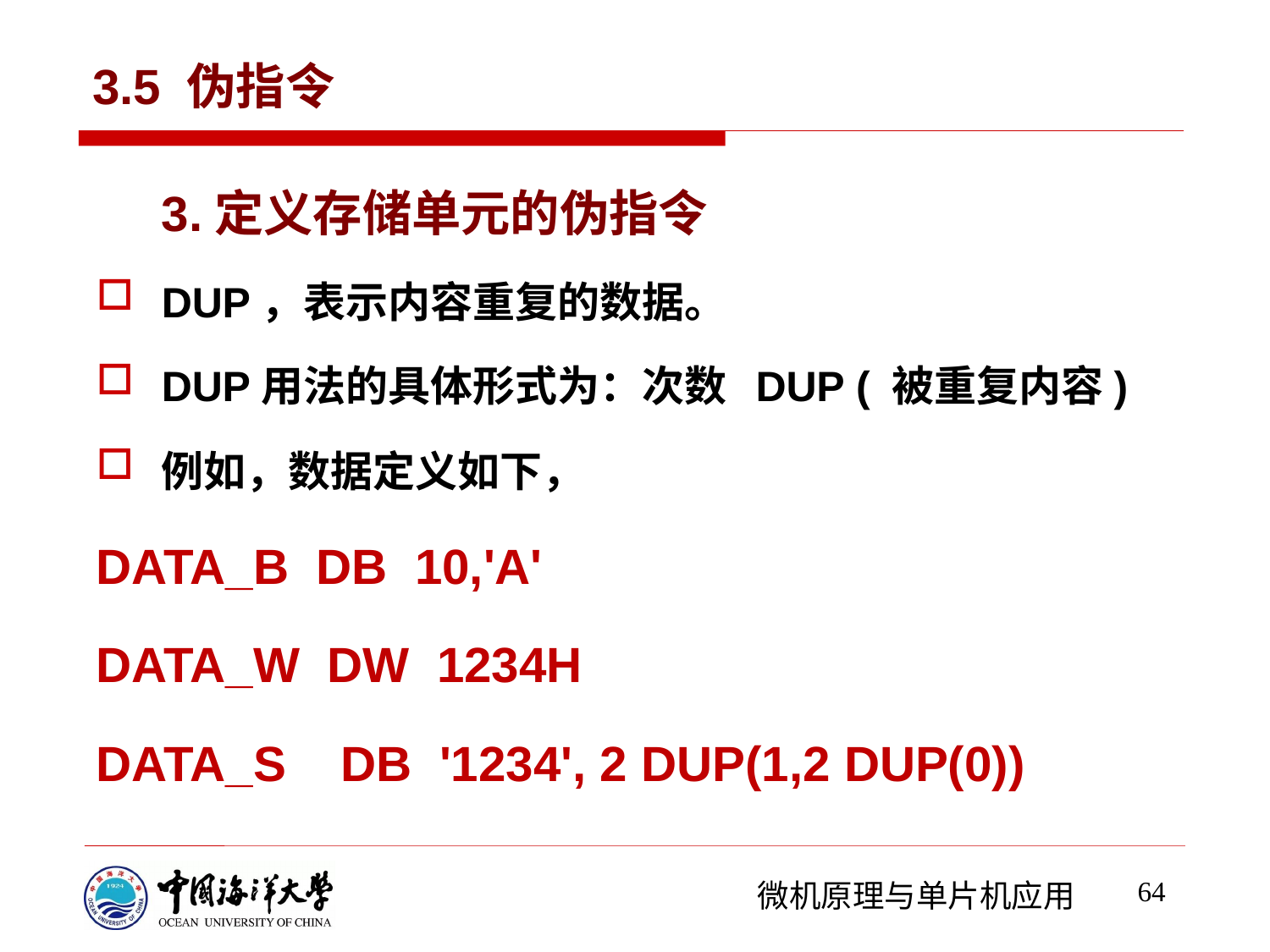

# 3.5 伪指令
3.定义存储单元的伪指令
DUP，表示内容重复的数据。
DUP用法的具体形式为：次数  DUP ( 被重复内容)
例如，数据定义如下，
DATA_B  DB  10,'A'
DATA_W  DW  1234H
DATA_S    DB  '1234', 2 DUP(1,2 DUP(0))
64